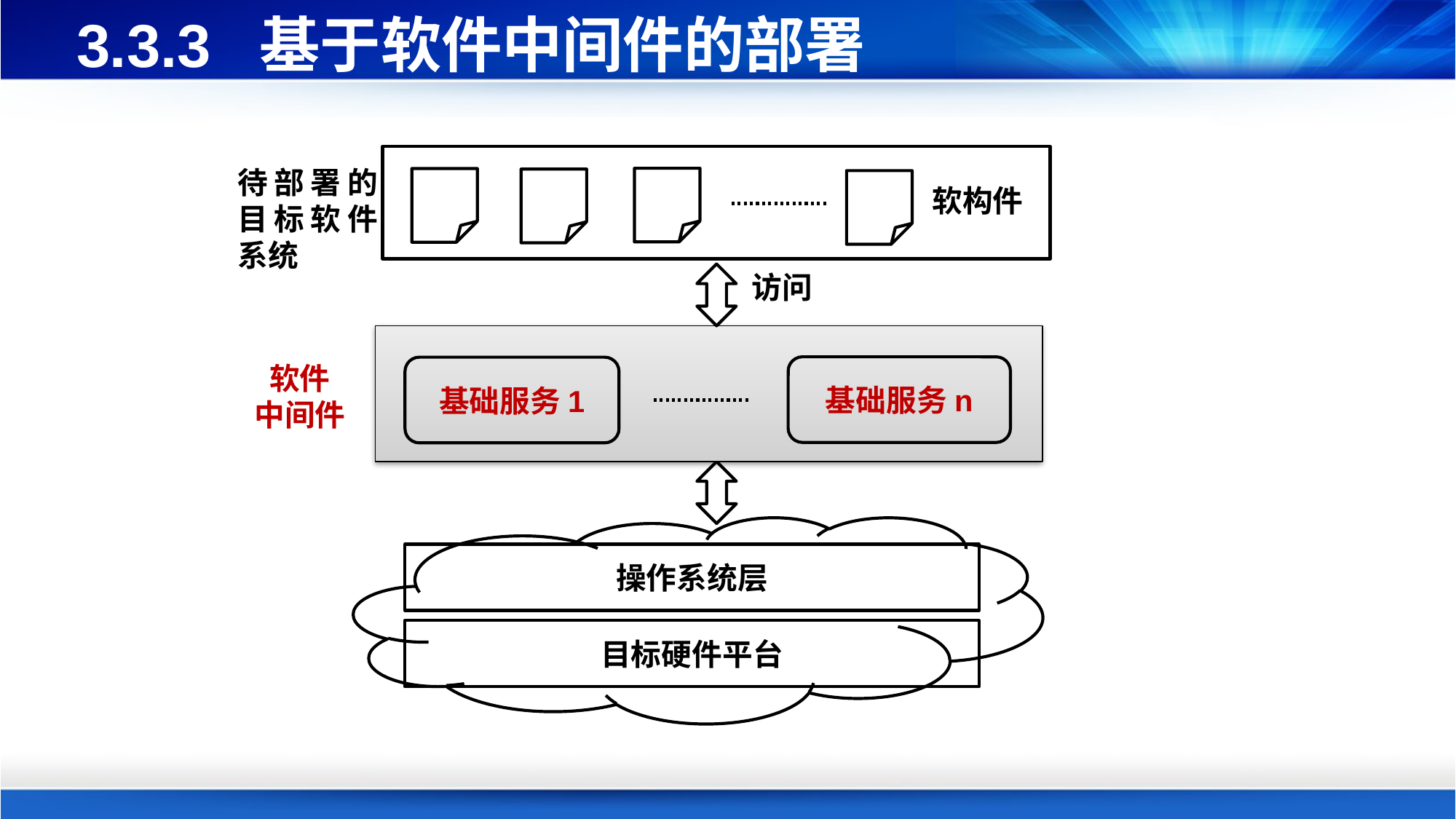

# 3.3.3  基于软件中间件的部署

待部署的目标软件系统

软构件
访问

软件
中间件
基础服务n
基础服务1

操作系统层
目标硬件平台